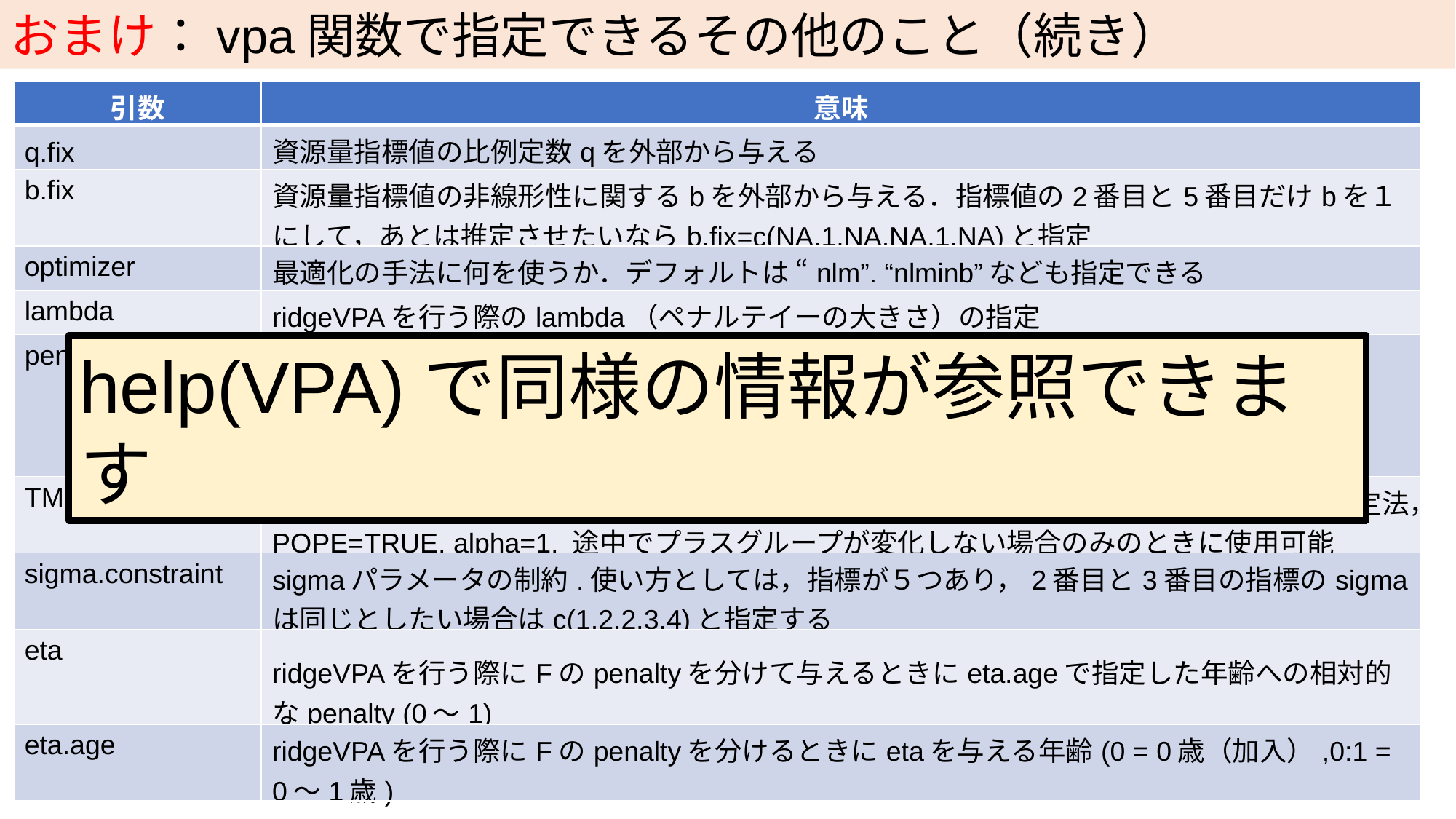

おまけ：vpa関数で指定できるその他のこと（続き）
| 引数 | 意味 |
| --- | --- |
| q.fix | 資源量指標値の比例定数qを外部から与える |
| b.fix | 資源量指標値の非線形性に関するbを外部から与える．指標値の2番目と5番目だけbを１にして，あとは推定させたいならb.fix=c(NA,1,NA,NA,1,NA)と指定 |
| optimizer | 最適化の手法に何を使うか．デフォルトは “nlm”. “nlminb”なども指定できる |
| lambda | ridgeVPAを行う際のlambda（ペナルテイーの大きさ）の指定 |
| penalty | ridgeVPAを行う際のpenaltyの指定 （“p"=指定した年齢範囲の最終年の年齢別Fのbeta乗の和， “f"=｛最終年の年齢aのF－（tf.yearで指定した年のa歳の平均のF)｝のbeta乗の和， “s”=｛最終年の年齢aのs－（tf.yearで指定した年のa歳の平均のs)｝のbeta乗の和） |
| TMB | TRUEにするとTMBを用いて高速計算行う．(事前にuse\_rvpa\_tmb()を実行)　全Ｆ推定法，POPE=TRUE, alpha=1, 途中でプラスグループが変化しない場合のみのときに使用可能 |
| sigma.constraint | sigmaパラメータの制約.使い方としては，指標が５つあり，2番目と3番目の指標のsigmaは同じとしたい場合はc(1,2,2,3,4)と指定する |
| eta | ridgeVPAを行う際にFのpenaltyを分けて与えるときにeta.ageで指定した年齢への相対的なpenalty (0～1) |
| eta.age | ridgeVPAを行う際にFのpenaltyを分けるときにetaを与える年齢(0 = 0歳（加入）,0:1 = 0～1歳) |
help(VPA)で同様の情報が参照できます
同じ